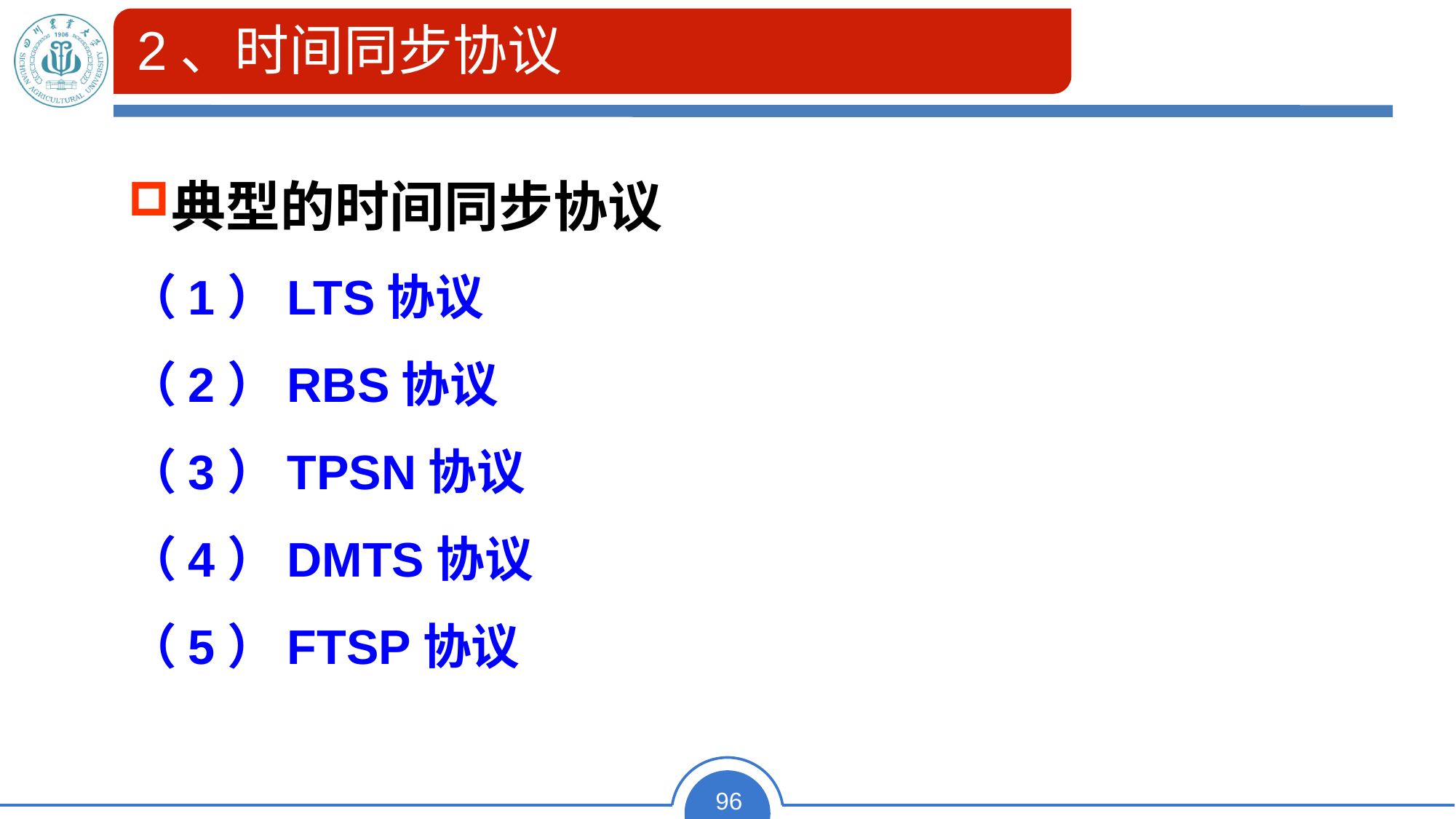

# 2、时间同步协议
典型的时间同步协议
（1）LTS协议
（2）RBS协议
（3）TPSN协议
（4）DMTS协议
（5）FTSP协议